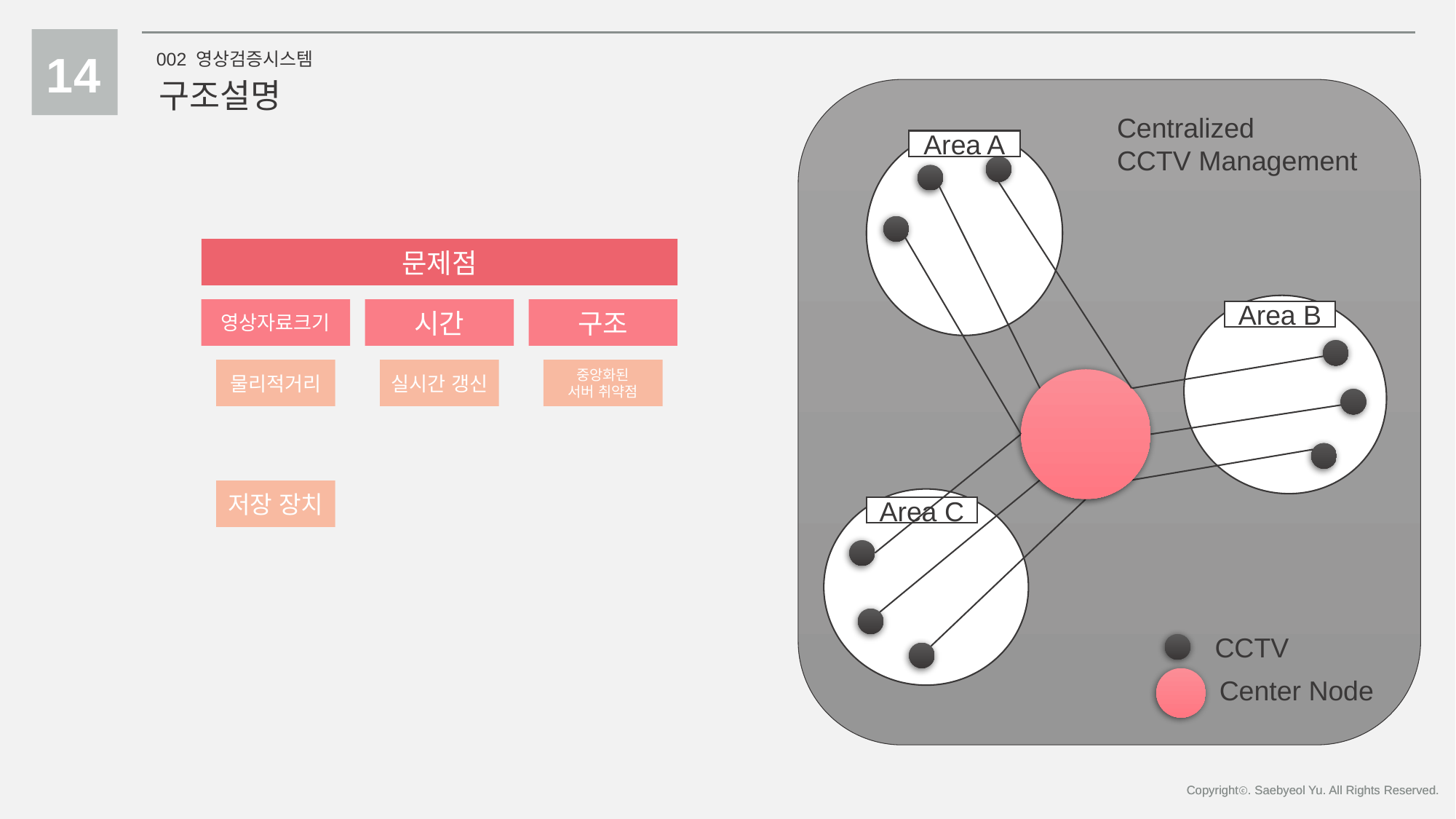

14
002 영상검증시스템
구조설명

Centralized
CCTV Management

Area A

Area B

Area C

CCTV

Center Node
문제점
영상자료크기
시간
구조
물리적거리
저장 장치
중앙화된
서버 취약점
실시간 갱신
Copyrightⓒ. Saebyeol Yu. All Rights Reserved.